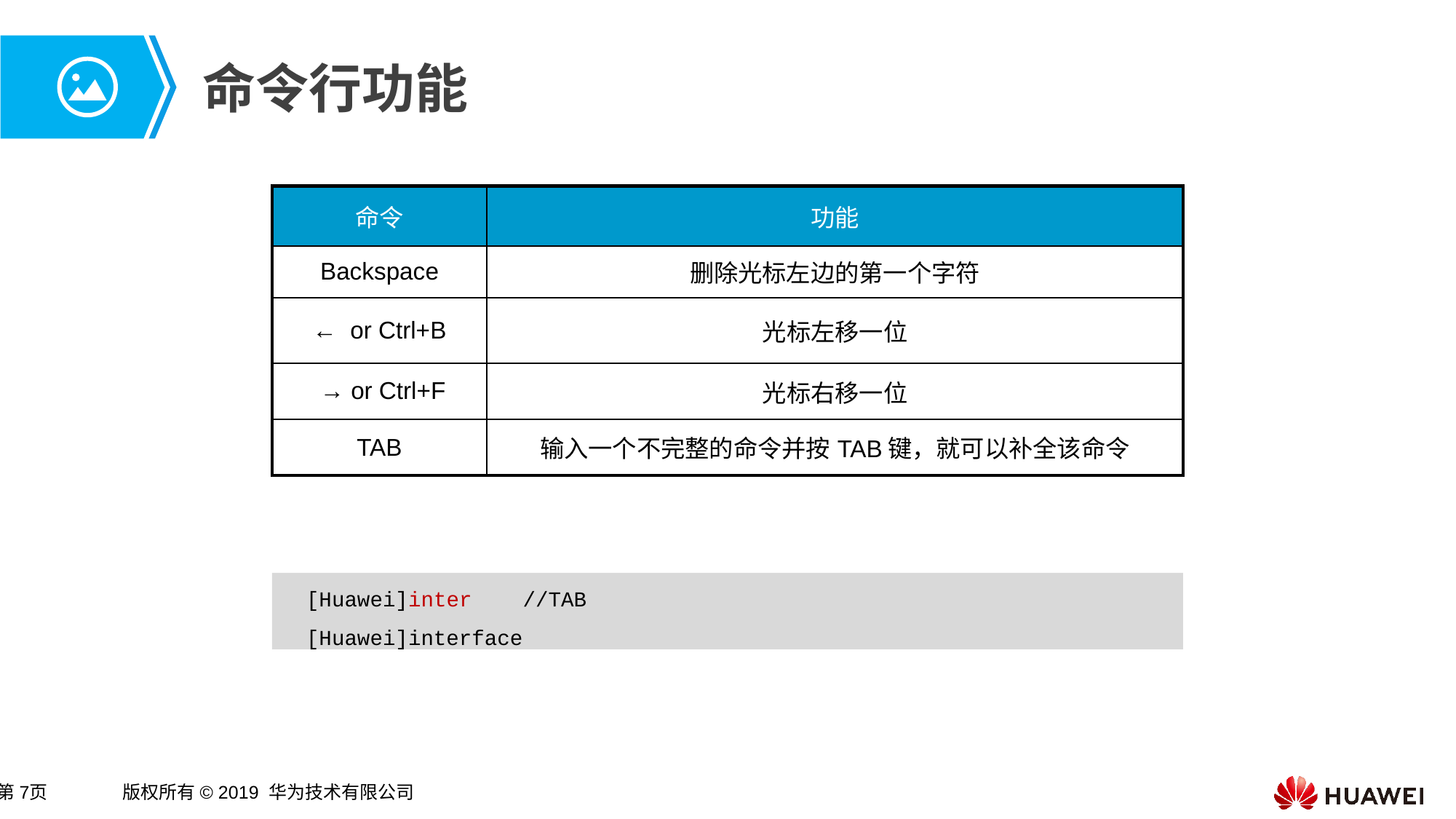

# 命令行功能
| 命令 | 功能 |
| --- | --- |
| Backspace | 删除光标左边的第一个字符 |
| ← or Ctrl+B | 光标左移一位 |
| → or Ctrl+F | 光标右移一位 |
| TAB | 输入一个不完整的命令并按TAB键，就可以补全该命令 |
[Huawei]inter    //TAB
[Huawei]interface